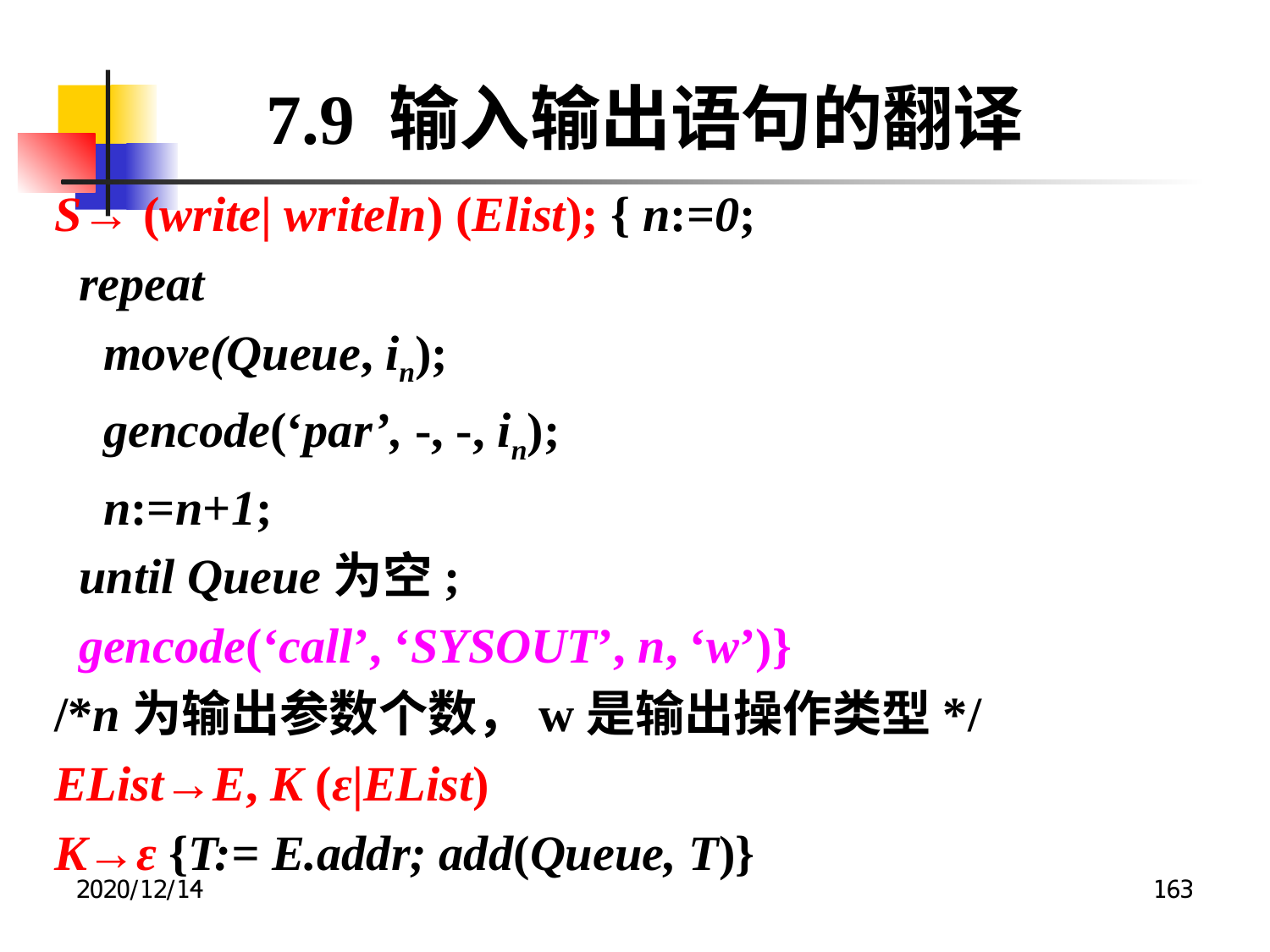

7.9 输入输出语句的翻译
S→ (write| writeln) (Elist); { n:=0;
  repeat
    move(Queue, in);
    gencode(‘par’, -, -, in);
    n:=n+1;
  until Queue为空;
  gencode(‘call’, ‘SYSOUT’, n, ‘w’)}
/*n为输出参数个数，w是输出操作类型*/
EList→E, K (ε|EList)
K→ε {T:= E.addr; add(Queue, T)}

2020/12/14
163